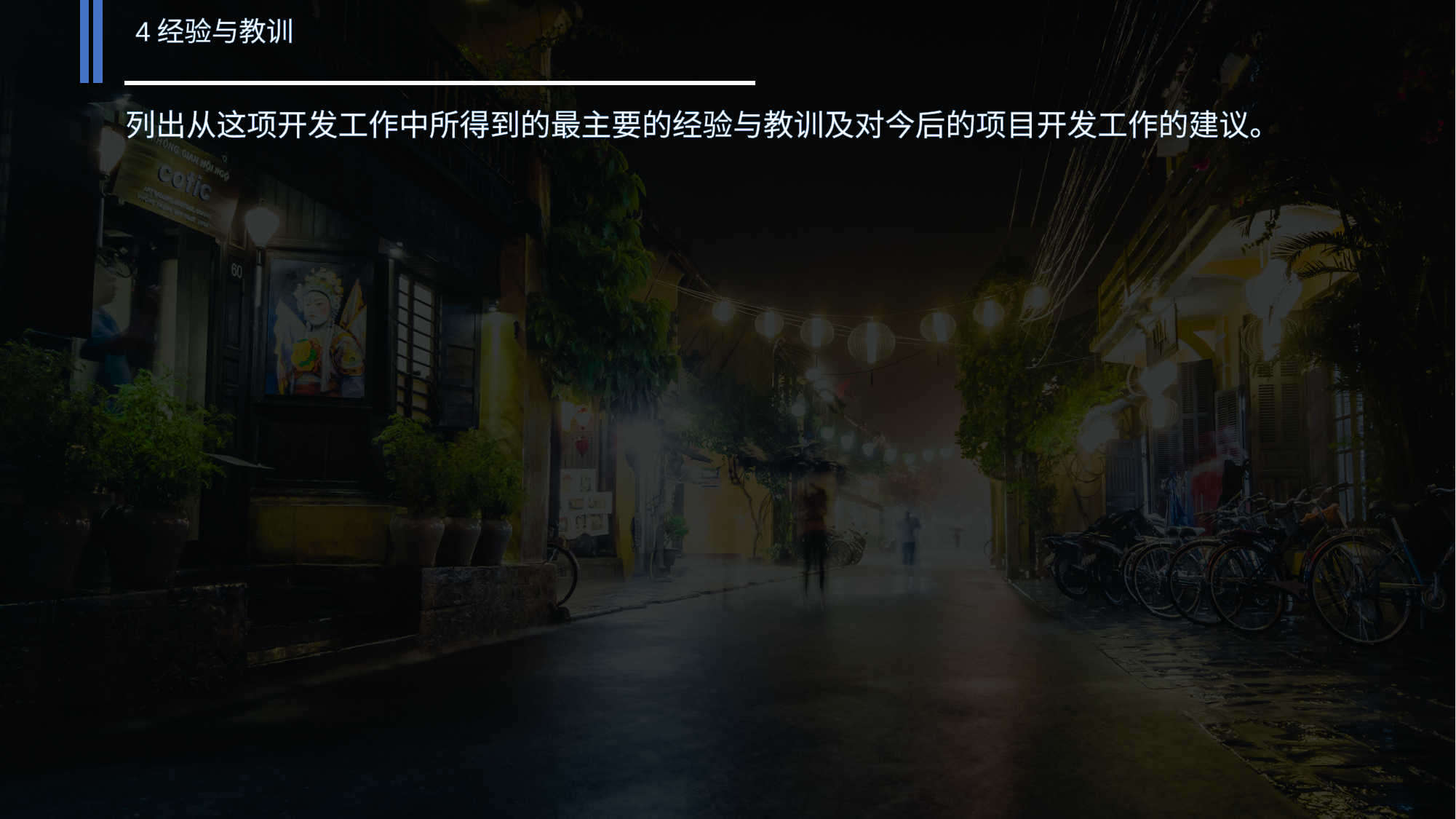

4经验与教训
列出从这项开发工作中所得到的最主要的经验与教训及对今后的项目开发工作的建议。